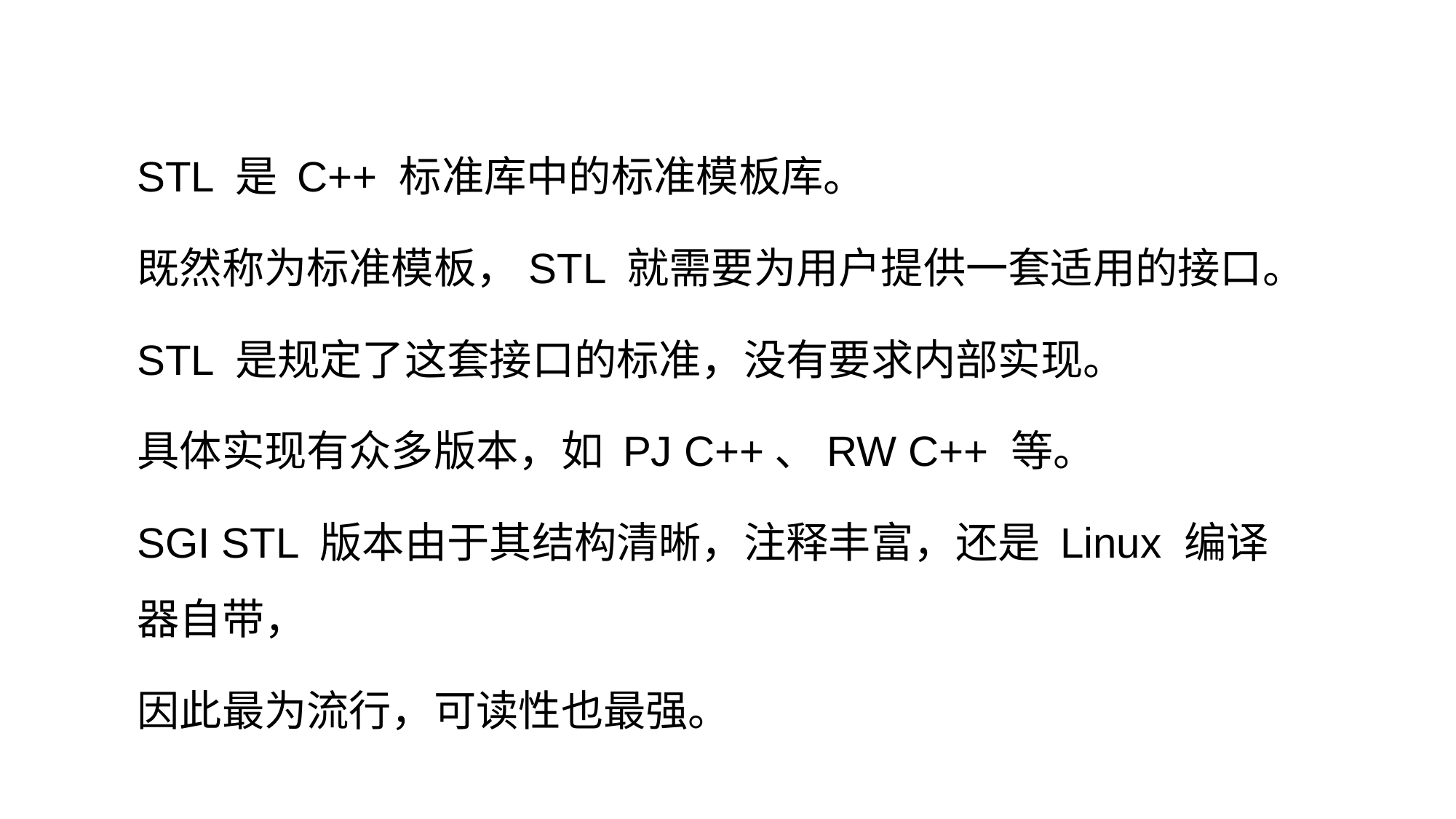

STL 是 C++ 标准库中的标准模板库。
既然称为标准模板，STL 就需要为用户提供一套适用的接口。
STL 是规定了这套接口的标准，没有要求内部实现。
具体实现有众多版本，如 PJ C++、RW C++ 等。
SGI STL 版本由于其结构清晰，注释丰富，还是 Linux 编译器自带，
因此最为流行，可读性也最强。